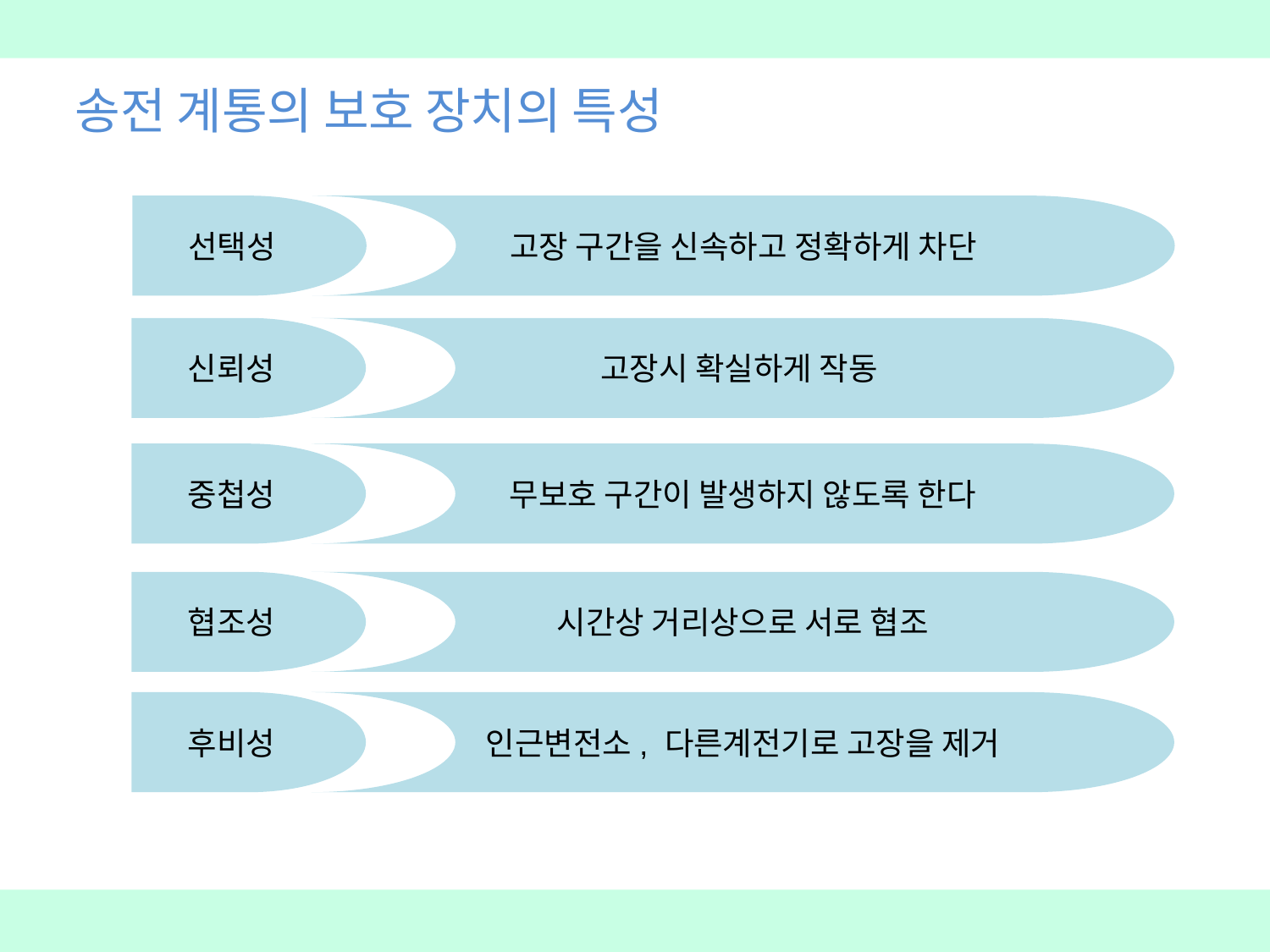

송전 계통의 보호 장치의 특성
선택성
고장 구간을 신속하고 정확하게 차단
신뢰성
고장시 확실하게 작동
중첩성
무보호 구간이 발생하지 않도록 한다
협조성
시간상 거리상으로 서로 협조
후비성
인근변전소, 다른계전기로 고장을 제거